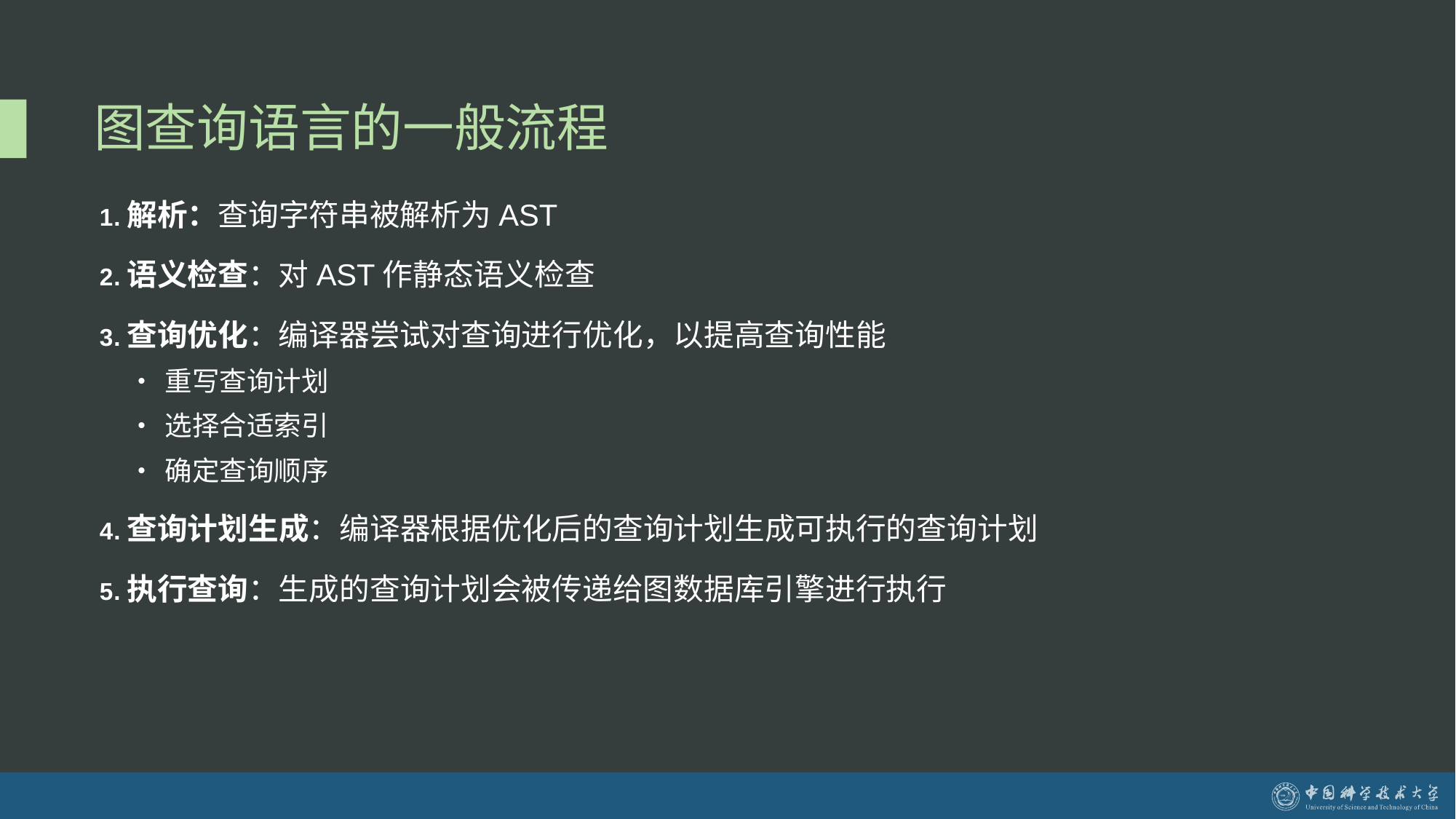

图查询语言的一般流程
解析：查询字符串被解析为AST
语义检查：对AST作静态语义检查
查询优化：编译器尝试对查询进行优化，以提高查询性能
重写查询计划
选择合适索引
确定查询顺序
查询计划生成：编译器根据优化后的查询计划生成可执行的查询计划
执行查询：生成的查询计划会被传递给图数据库引擎进行执行